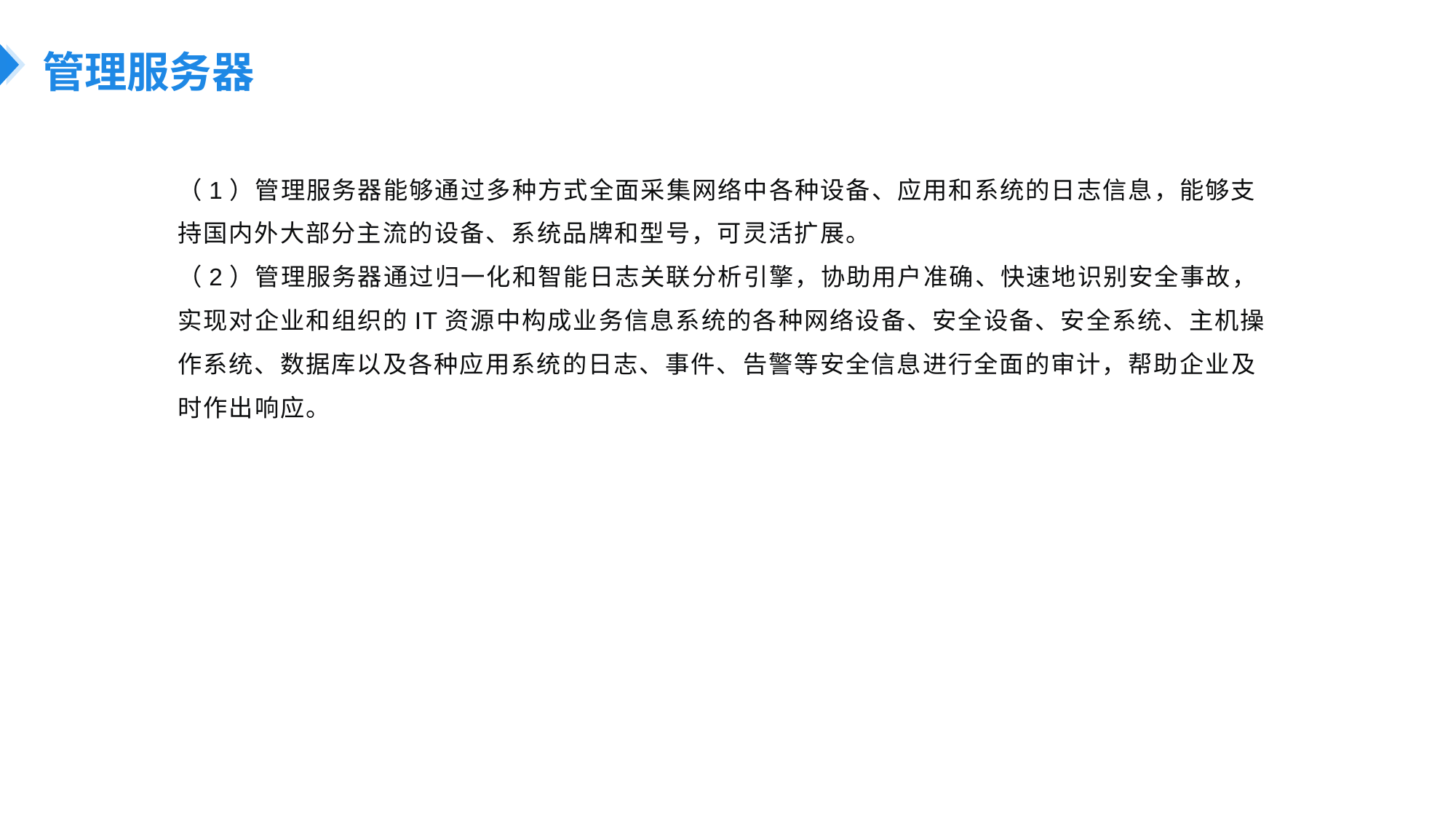

# 管理服务器
（1）管理服务器能够通过多种方式全面采集网络中各种设备、应用和系统的日志信息，能够支持国内外大部分主流的设备、系统品牌和型号，可灵活扩展。
（2）管理服务器通过归一化和智能日志关联分析引擎，协助用户准确、快速地识别安全事故，实现对企业和组织的IT资源中构成业务信息系统的各种网络设备、安全设备、安全系统、主机操作系统、数据库以及各种应用系统的日志、事件、告警等安全信息进行全面的审计，帮助企业及时作出响应。